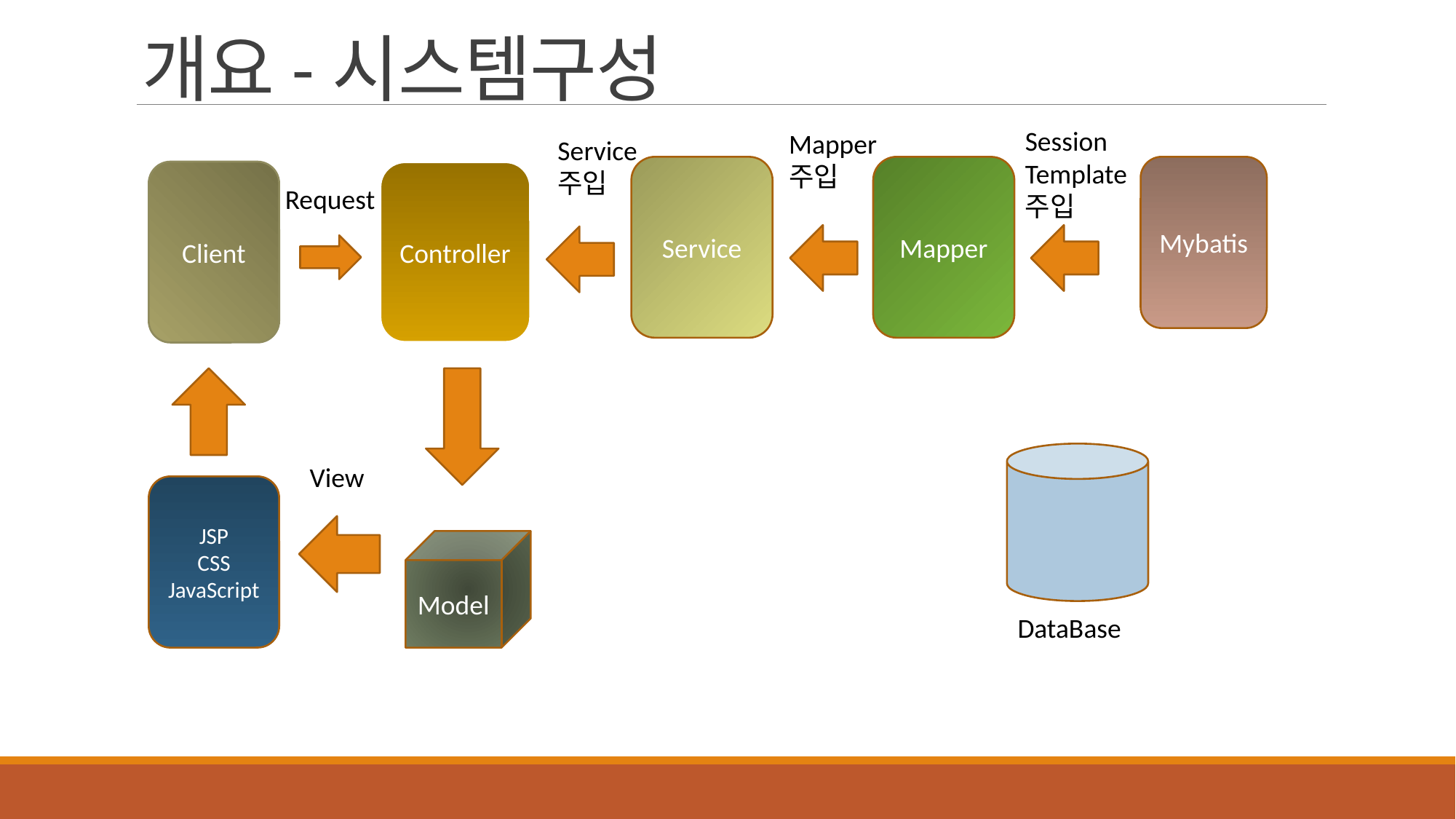

# 개요-시스템구성
Session Template
주입
Mapper
주입
Service
주입
Mapper
Mybatis
Service
Client
Controller
Request

View
JSP
CSS
JavaScript

Model
DataBase